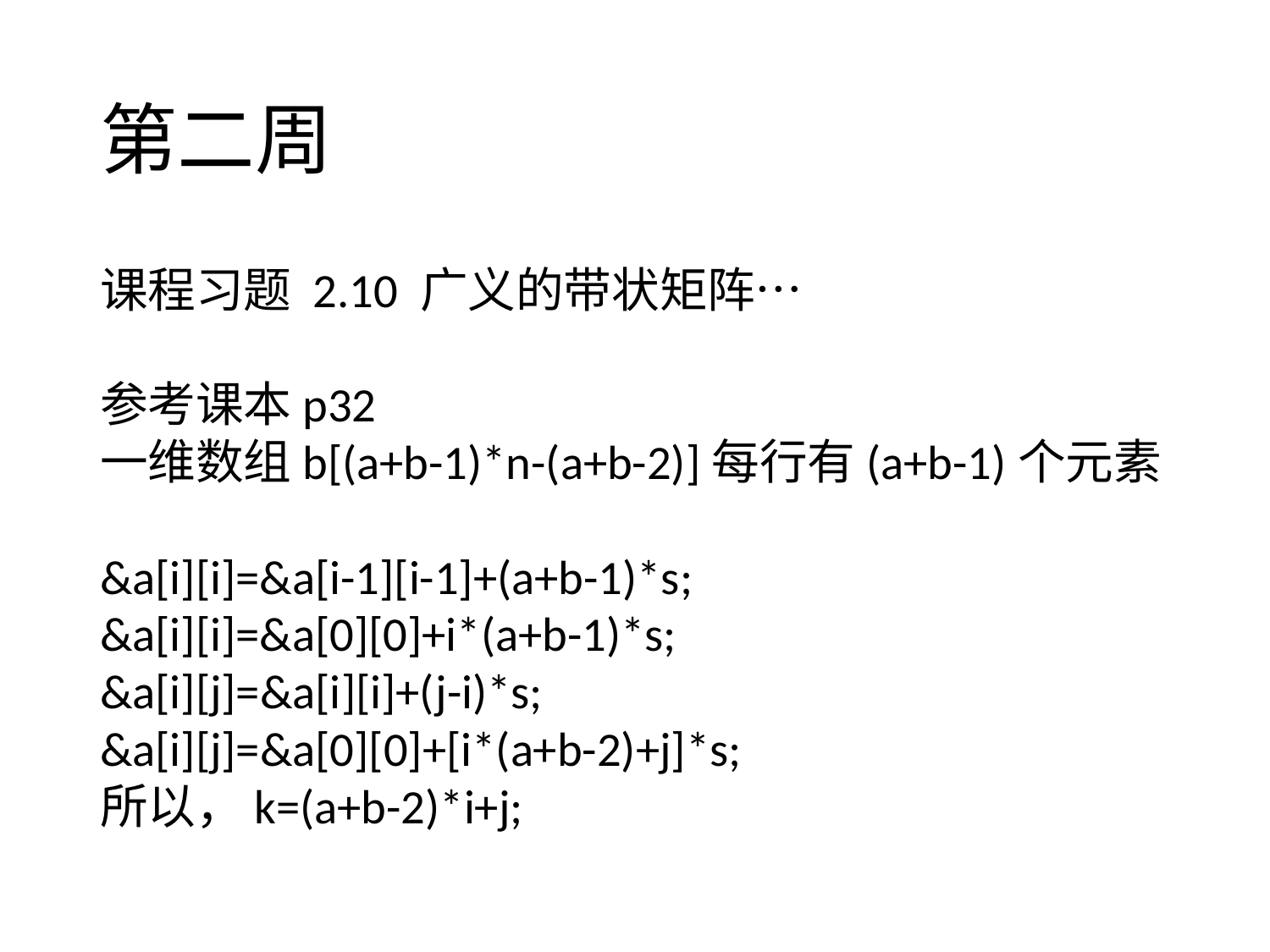

# 第二周
课程习题 2.10 广义的带状矩阵…

参考课本p32
一维数组b[(a+b-1)*n-(a+b-2)]每行有(a+b-1)个元素

&a[i][i]=&a[i-1][i-1]+(a+b-1)*s;
&a[i][i]=&a[0][0]+i*(a+b-1)*s;
&a[i][j]=&a[i][i]+(j-i)*s;
&a[i][j]=&a[0][0]+[i*(a+b-2)+j]*s;
所以，k=(a+b-2)*i+j;